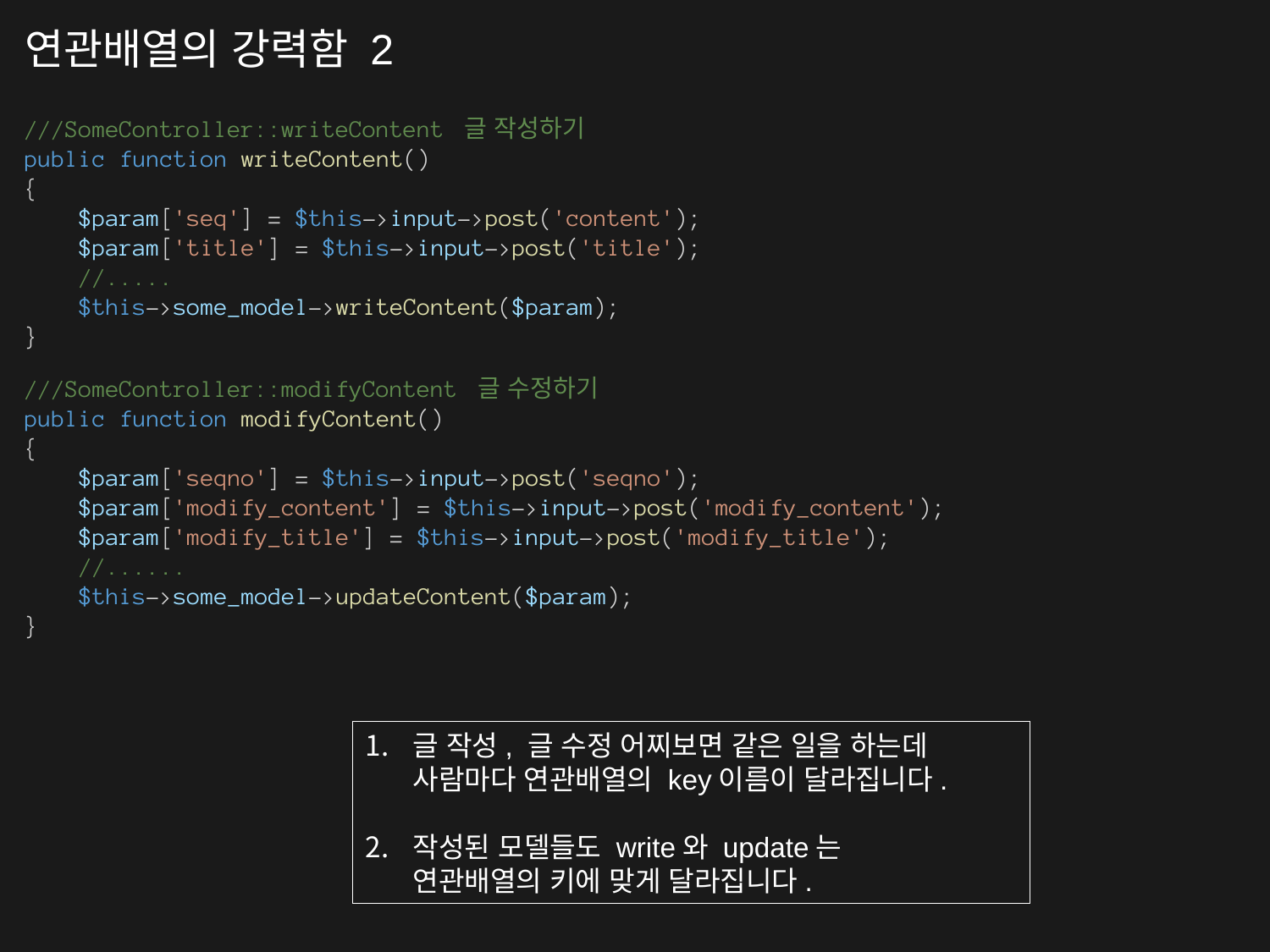

연관배열의 강력함 2
///SomeController::writeContent 글 작성하기
public function writeContent()
{
    $param['seq'] = $this->input->post('content');
    $param['title'] = $this->input->post('title');
    //.....
    $this->some_model->writeContent($param);
}
///SomeController::modifyContent 글 수정하기
public function modifyContent()
{
    $param['seqno'] = $this->input->post('seqno');
    $param['modify_content'] = $this->input->post('modify_content');
    $param['modify_title'] = $this->input->post('modify_title');
    //......
    $this->some_model->updateContent($param);
}
글 작성, 글 수정 어찌보면 같은 일을 하는데
사람마다 연관배열의 key이름이 달라집니다.
작성된 모델들도 write와 update는
연관배열의 키에 맞게 달라집니다.